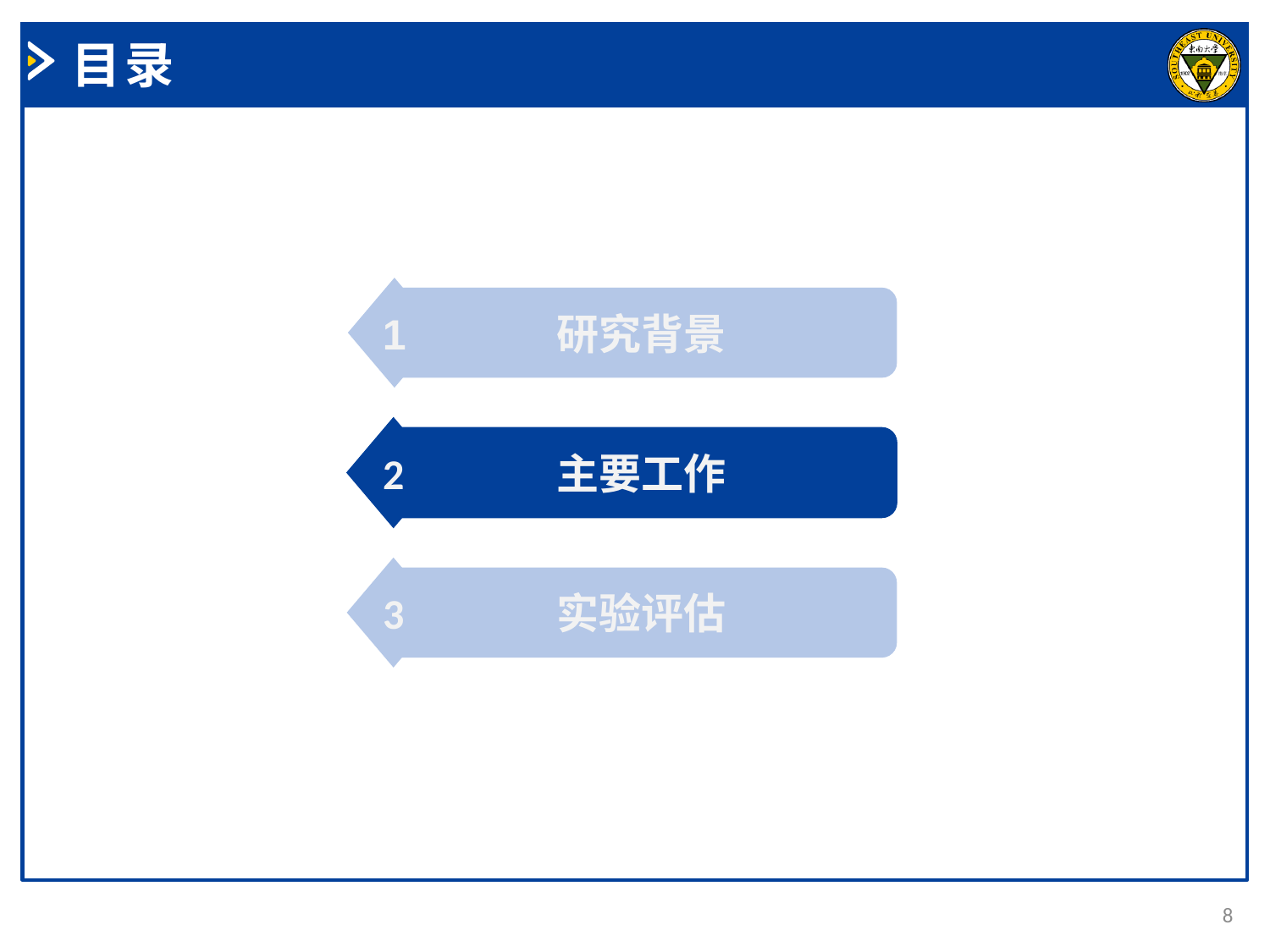

目录
1
研究背景
2
主要工作
3
实验评估
8